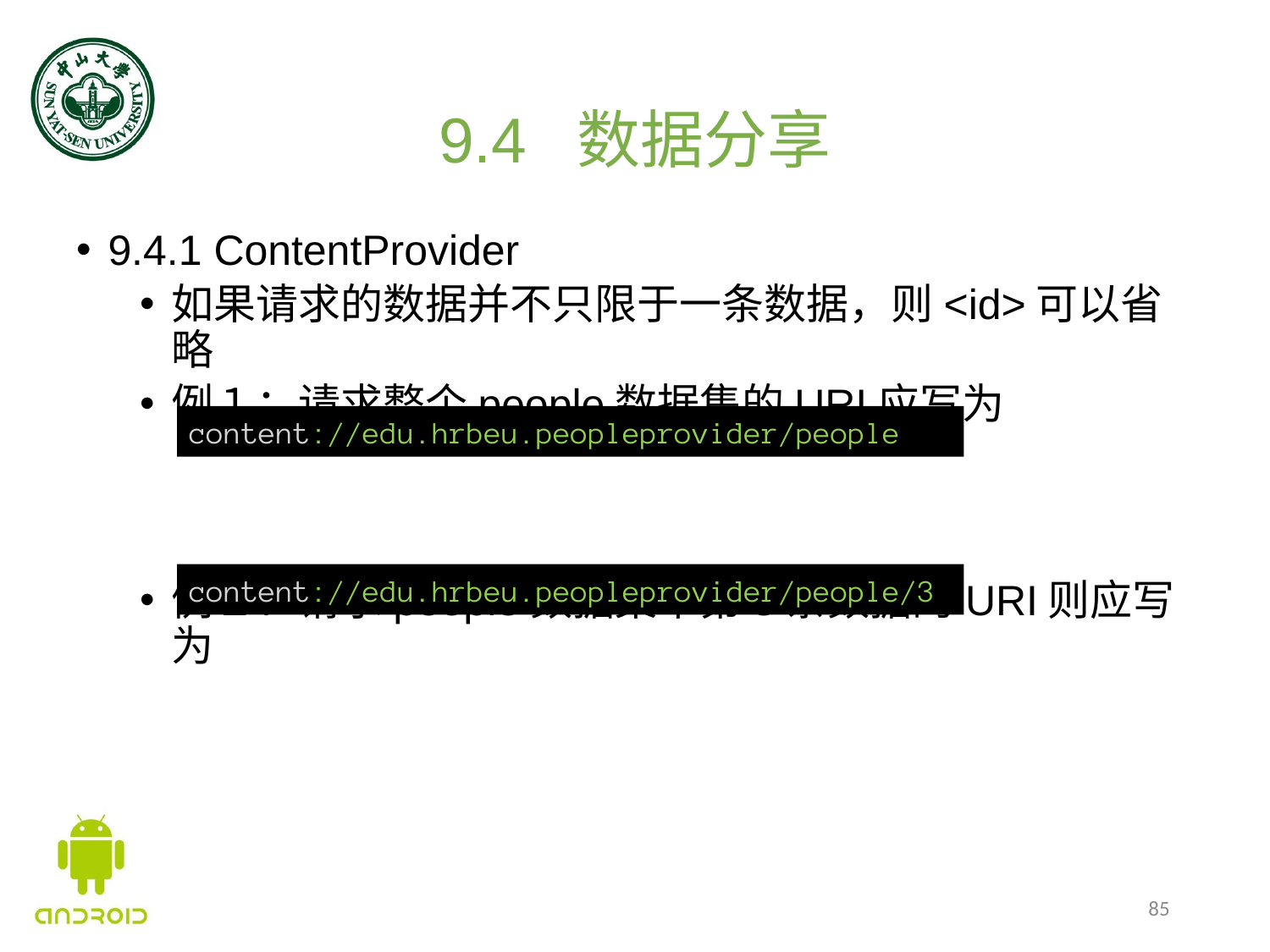

# 9.4  数据分享
9.4.1 ContentProvider
如果请求的数据并不只限于一条数据，则<id>可以省略
例１：请求整个people数据集的URI应写为

例２：请求people数据集中第3条数据的URI则应写为
content://edu.hrbeu.peopleprovider/people
content://edu.hrbeu.peopleprovider/people/3
85